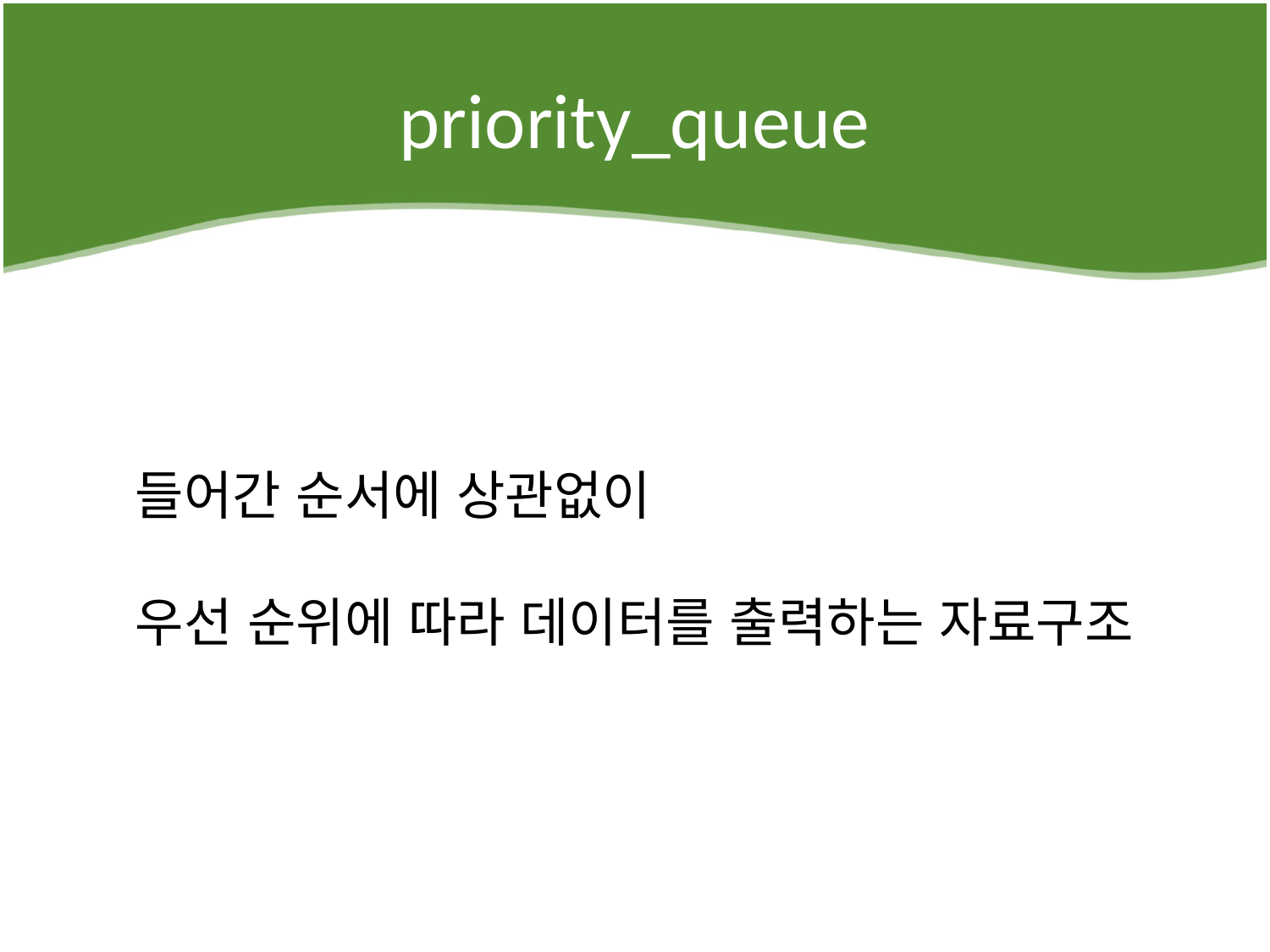

# priority_queue
들어간 순서에 상관없이

우선 순위에 따라 데이터를 출력하는 자료구조